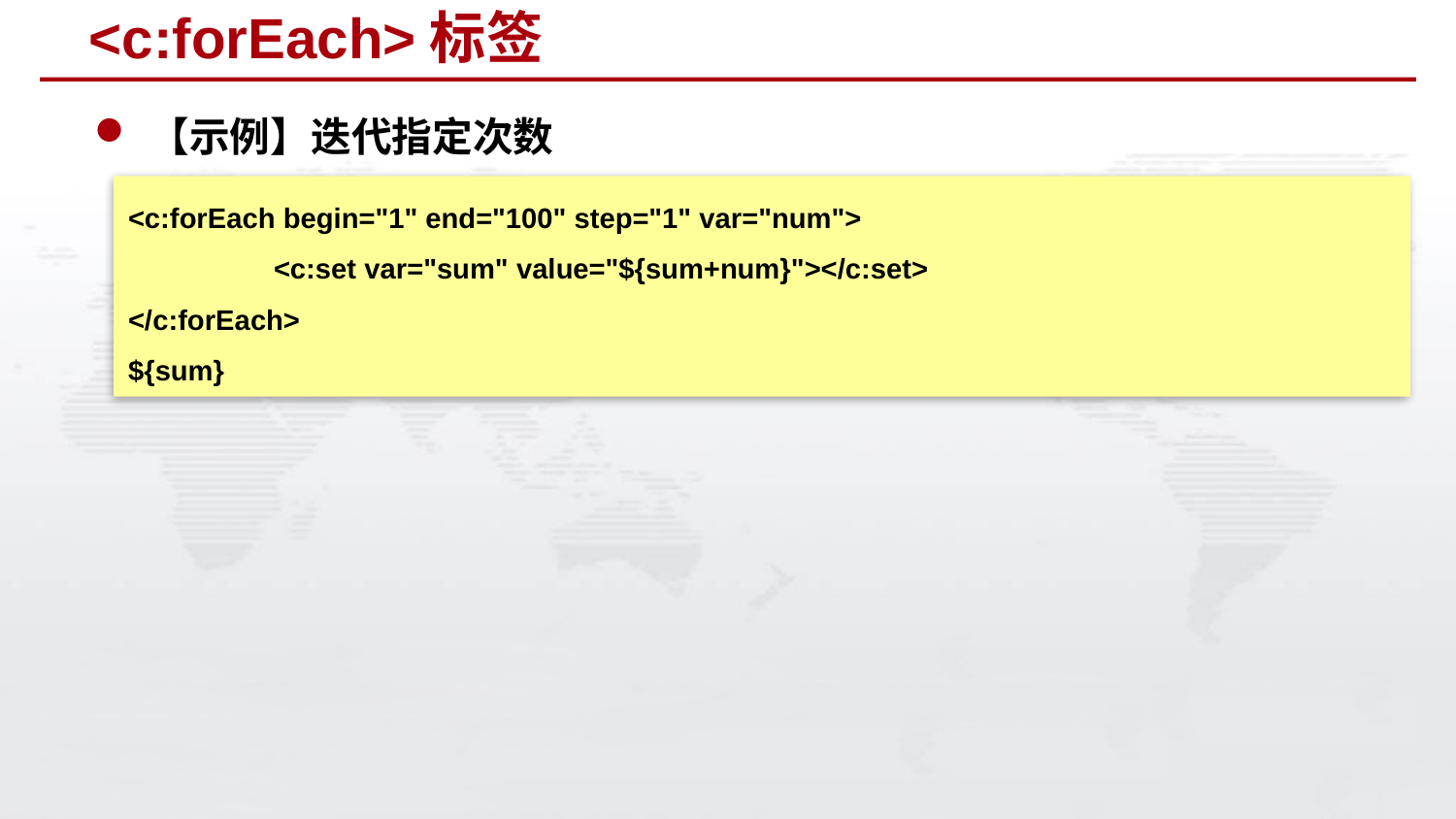

# <c:forEach>标签
【示例】迭代指定次数
<c:forEach begin="1" end="100" step="1" var="num">
	<c:set var="sum" value="${sum+num}"></c:set>
</c:forEach>
${sum}